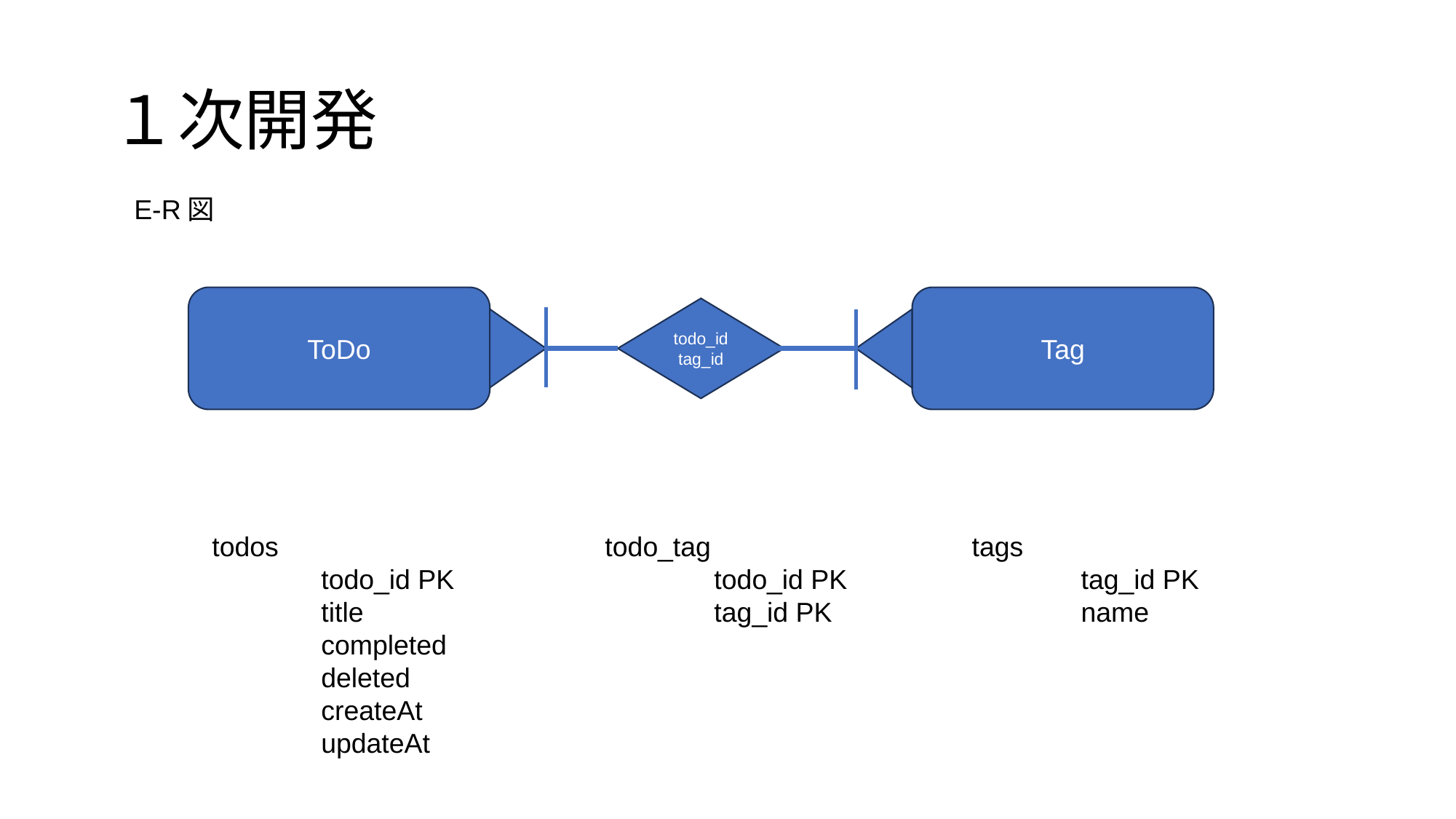

# １次開発
E-R図
ToDo
Tag
todo_id
tag_id

todos
	todo_id PK
	title
	completed
	deleted
	createAt
	updateAt
todo_tag
	todo_id PK
	tag_id PK
tags
	tag_id PK
	name